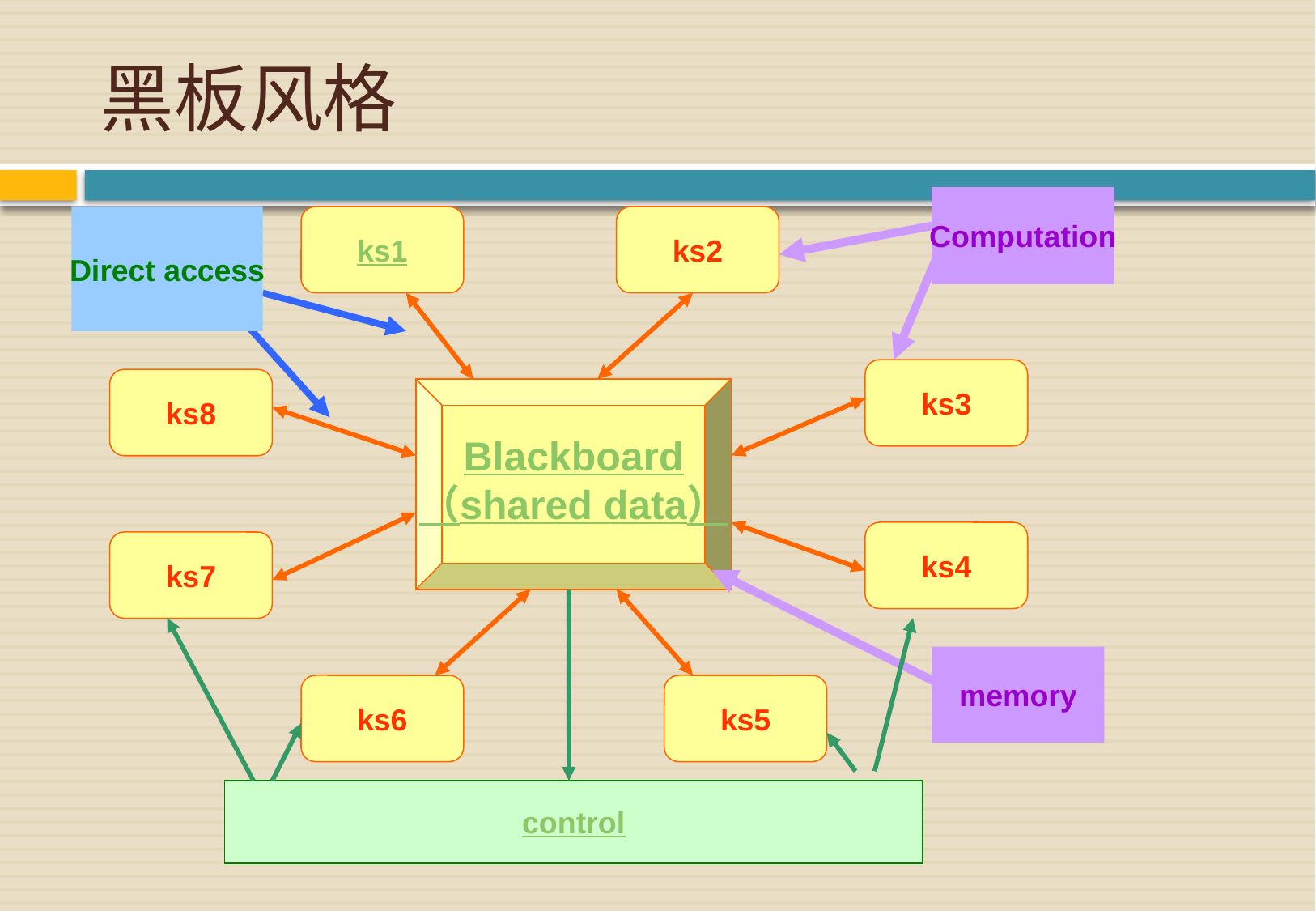

# 黑板风格

Computation
ks1
ks2
Direct access

ks3
ks8
Blackboard
（shared data）
ks4
ks7

memory
ks6
ks5
control